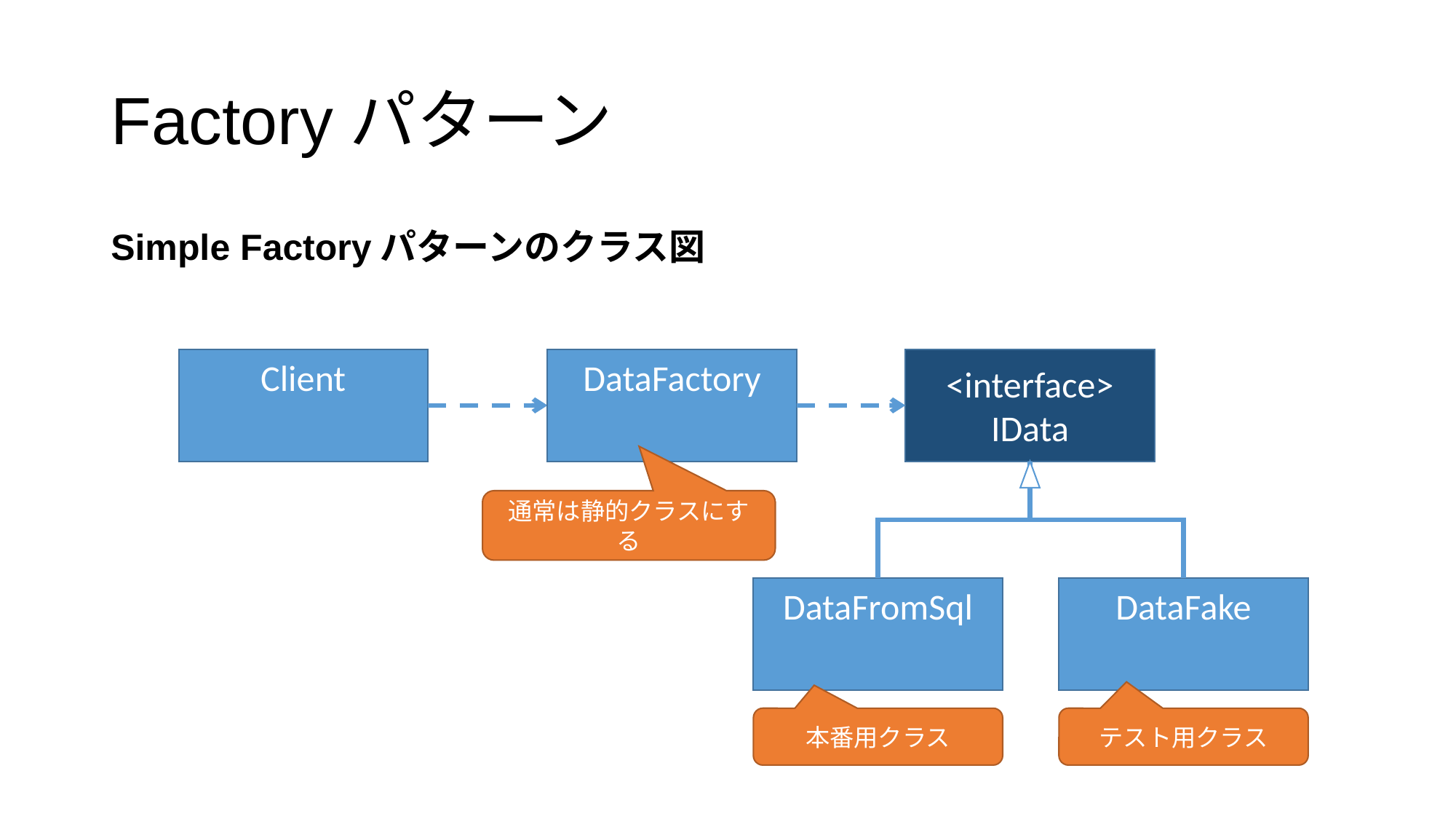

# Factoryパターン
Simple Factoryパターンのクラス図
Client
DataFactory
<interface>
IData

通常は静的クラスにする
DataFromSql
DataFake
本番用クラス
テスト用クラス